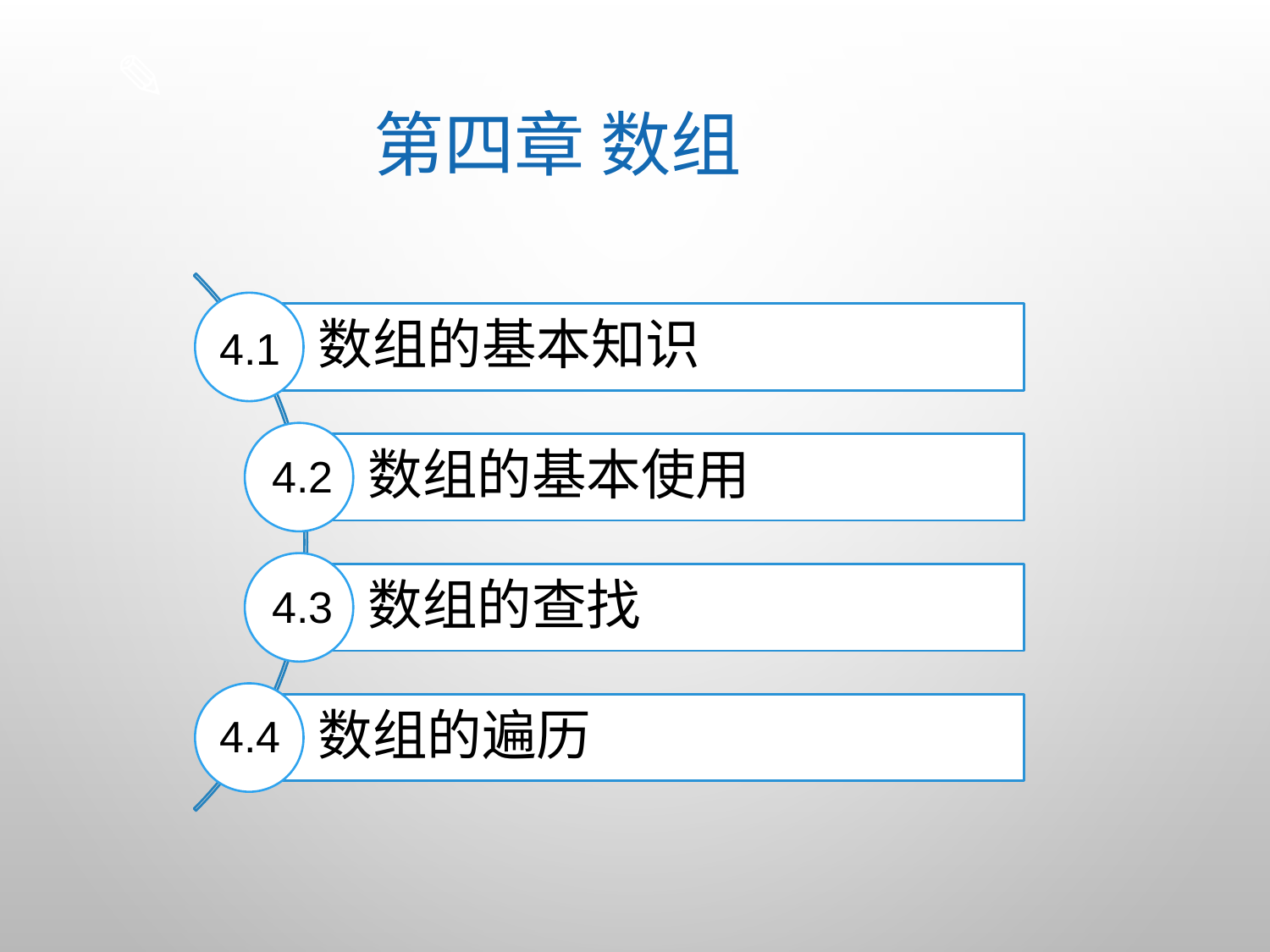

# 第四章 数组
数组的基本知识
数组的基本使用
数组的查找
数组的遍历
4.1
4.2
4.3
4.4